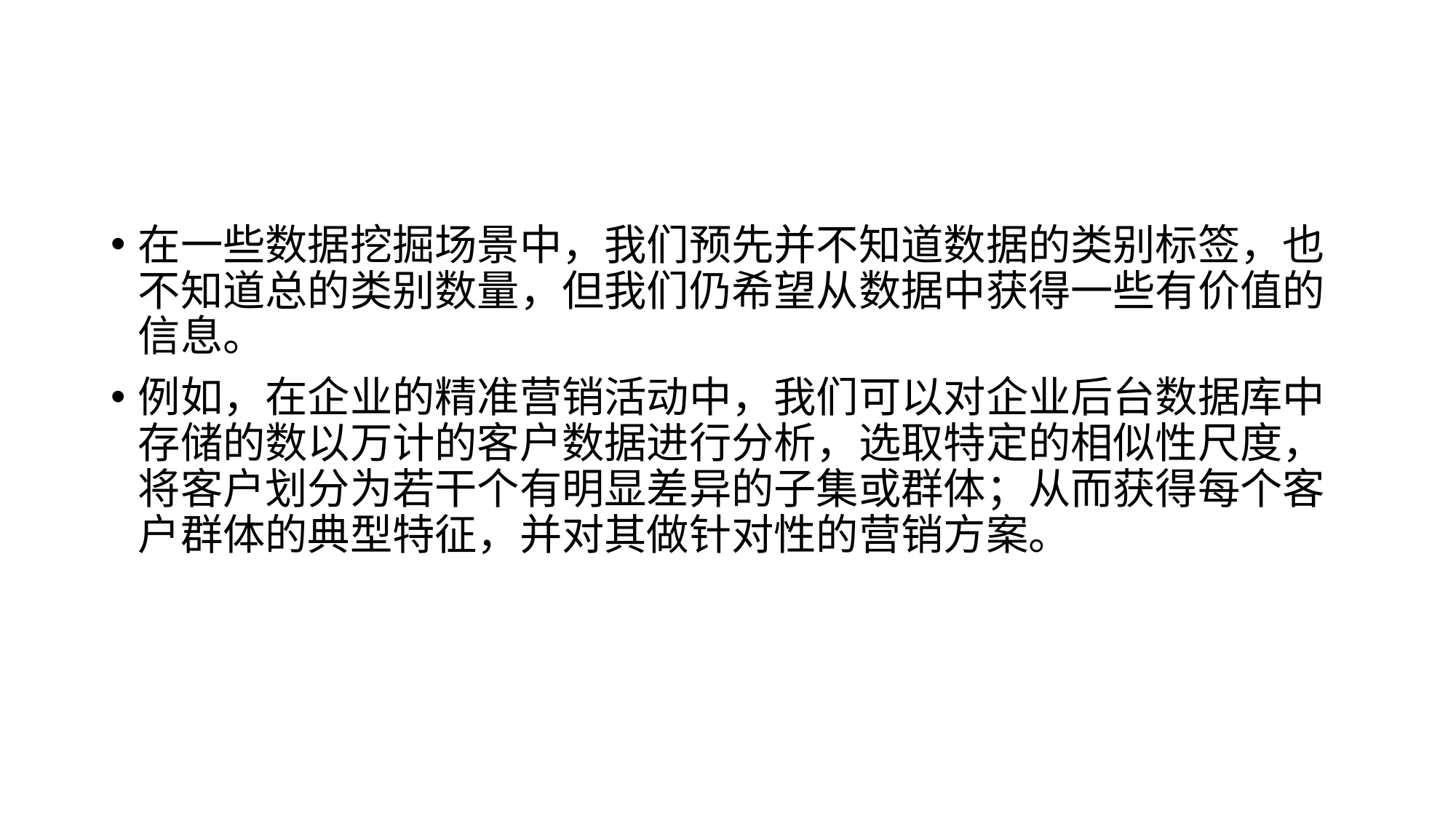

#
在一些数据挖掘场景中，我们预先并不知道数据的类别标签，也不知道总的类别数量，但我们仍希望从数据中获得一些有价值的信息。
例如，在企业的精准营销活动中，我们可以对企业后台数据库中存储的数以万计的客户数据进行分析，选取特定的相似性尺度，将客户划分为若干个有明显差异的子集或群体；从而获得每个客户群体的典型特征，并对其做针对性的营销方案。